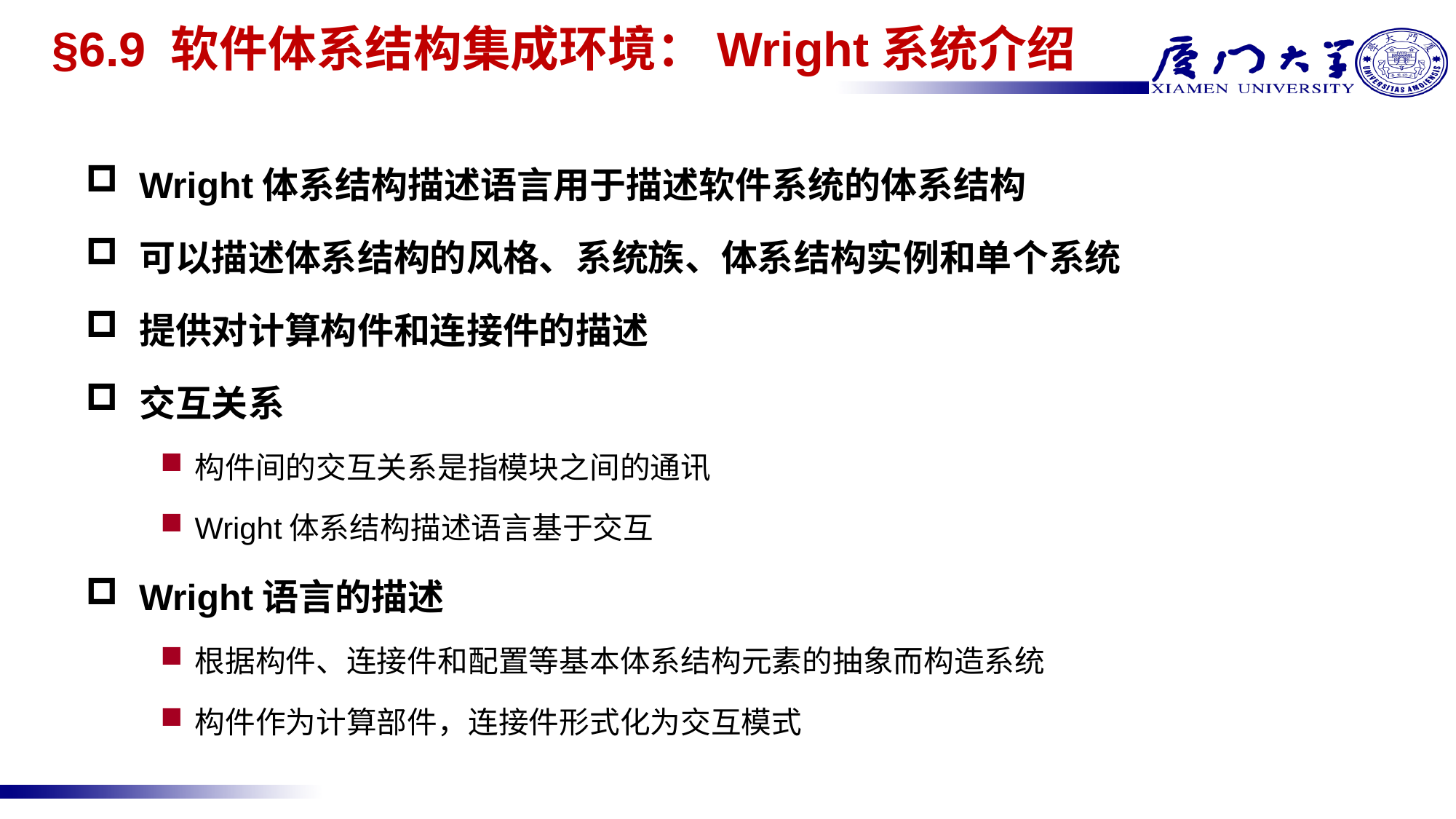

# §6.9 软件体系结构集成环境：Wright系统介绍
Wright体系结构描述语言用于描述软件系统的体系结构
可以描述体系结构的风格、系统族、体系结构实例和单个系统
提供对计算构件和连接件的描述
交互关系
构件间的交互关系是指模块之间的通讯
Wright体系结构描述语言基于交互
Wright语言的描述
根据构件、连接件和配置等基本体系结构元素的抽象而构造系统
构件作为计算部件，连接件形式化为交互模式